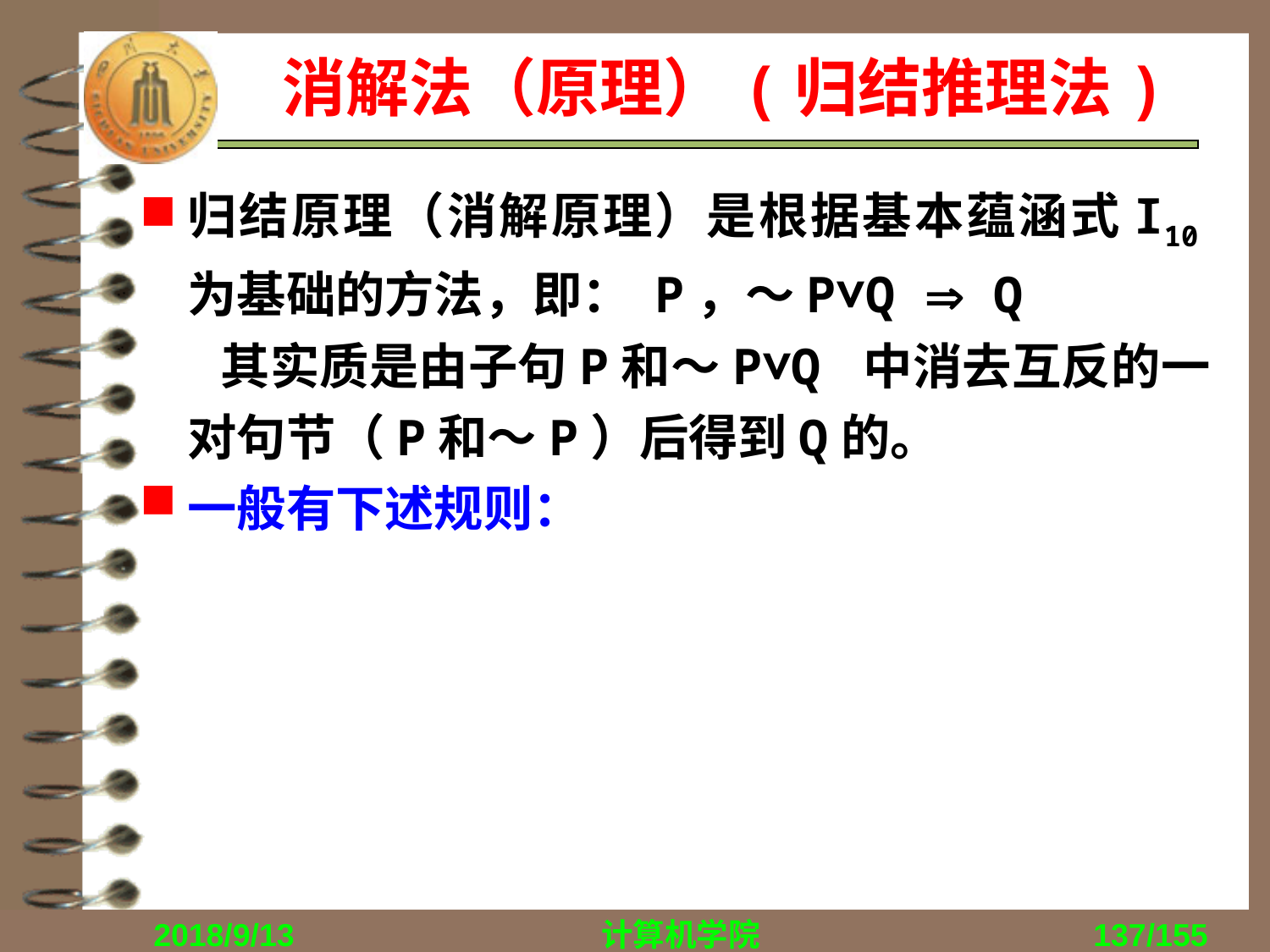

# 消解法（原理）(归结推理法)
归结原理（消解原理）是根据基本蕴涵式I10为基础的方法，即： P，～P∨Q ⇒ Q
      其实质是由子句P和～P∨Q 中消去互反的一对句节（P和～P）后得到Q的。
一般有下述规则：
2018/9/13
计算机学院
137/155